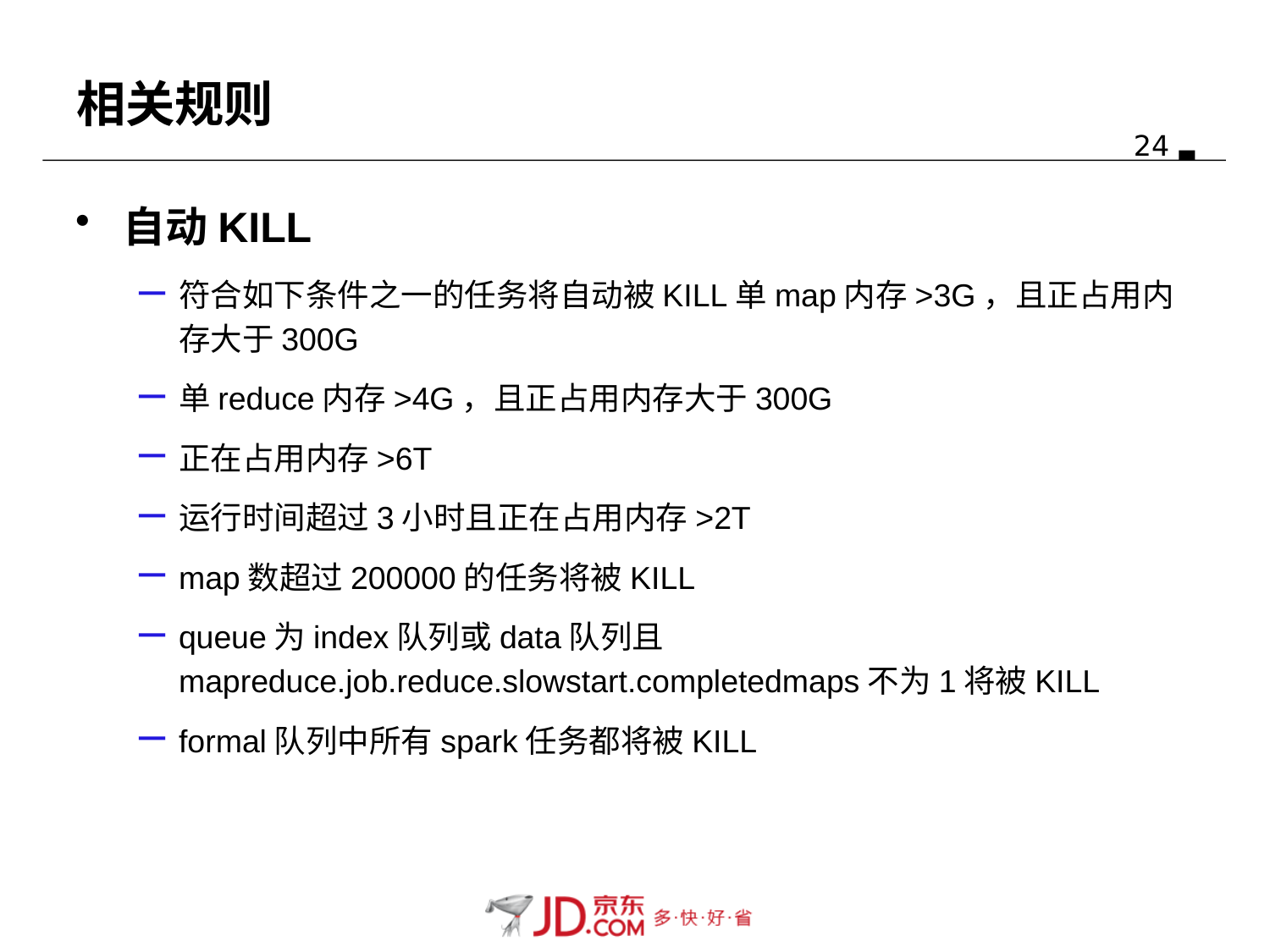

# 相关规则
自动KILL
符合如下条件之一的任务将自动被KILL单map内存>3G，且正占用内存大于300G
单reduce内存>4G，且正占用内存大于300G
正在占用内存>6T
运行时间超过3小时且正在占用内存>2T
map数超过200000的任务将被KILL
queue为index队列或data队列且mapreduce.job.reduce.slowstart.completedmaps不为1将被KILL
formal队列中所有spark任务都将被KILL